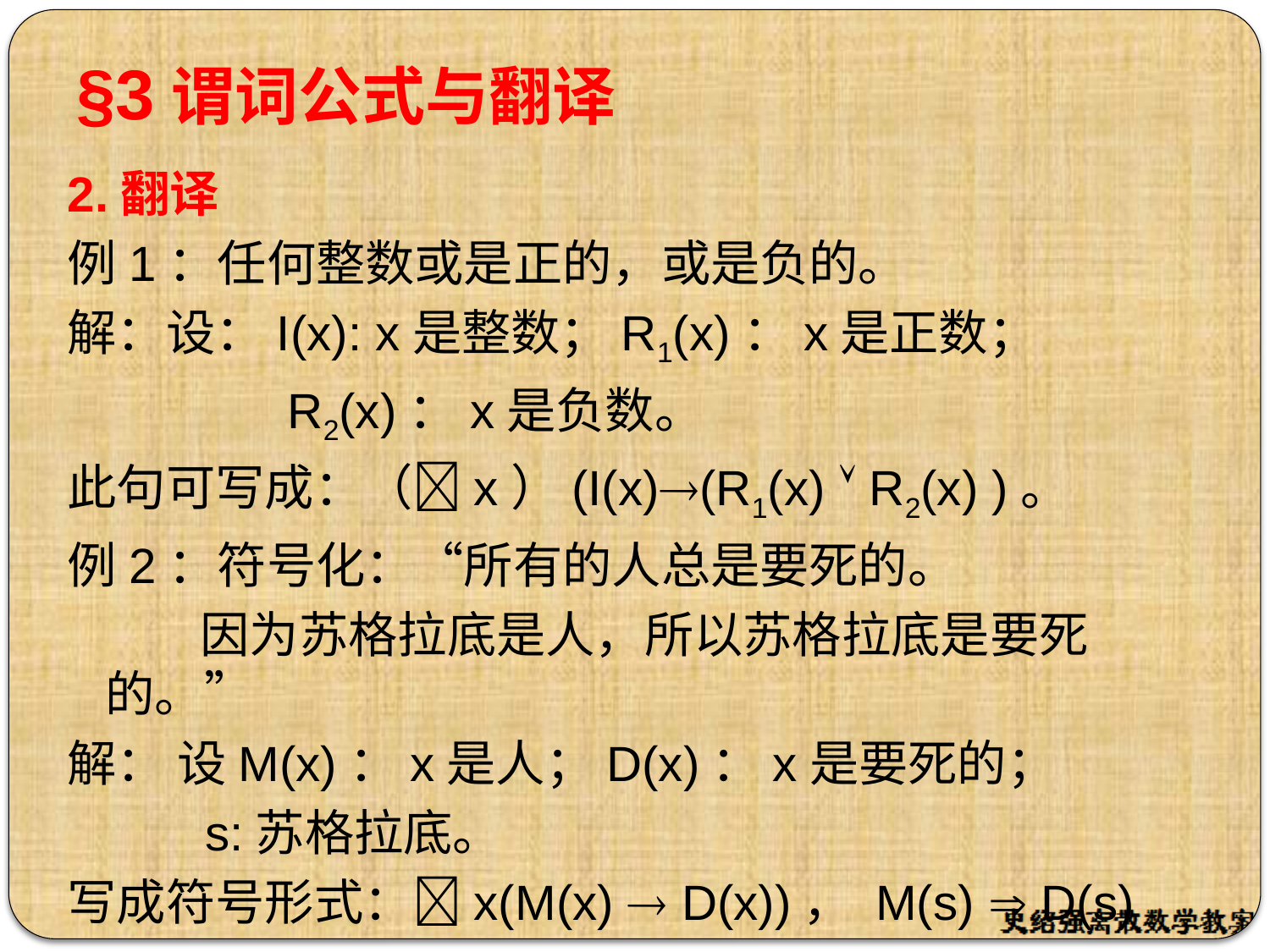

# §3谓词公式与翻译
2.翻译
例1：任何整数或是正的，或是负的。
解：设：I(x): x是整数；R1(x)：x是正数；
                R2(x)：x是负数。
此句可写成：（∀x）(I(x)→(R1(x) ∨ R2(x) )。
例2：符号化：“所有的人总是要死的。
           因为苏格拉底是人，所以苏格拉底是要死的。”
解： 设M(x)：x是人；D(x)：x是要死的；
          s:苏格拉底。
写成符号形式：∀x(M(x) → D(x))， M(s) ⇒ D(s)